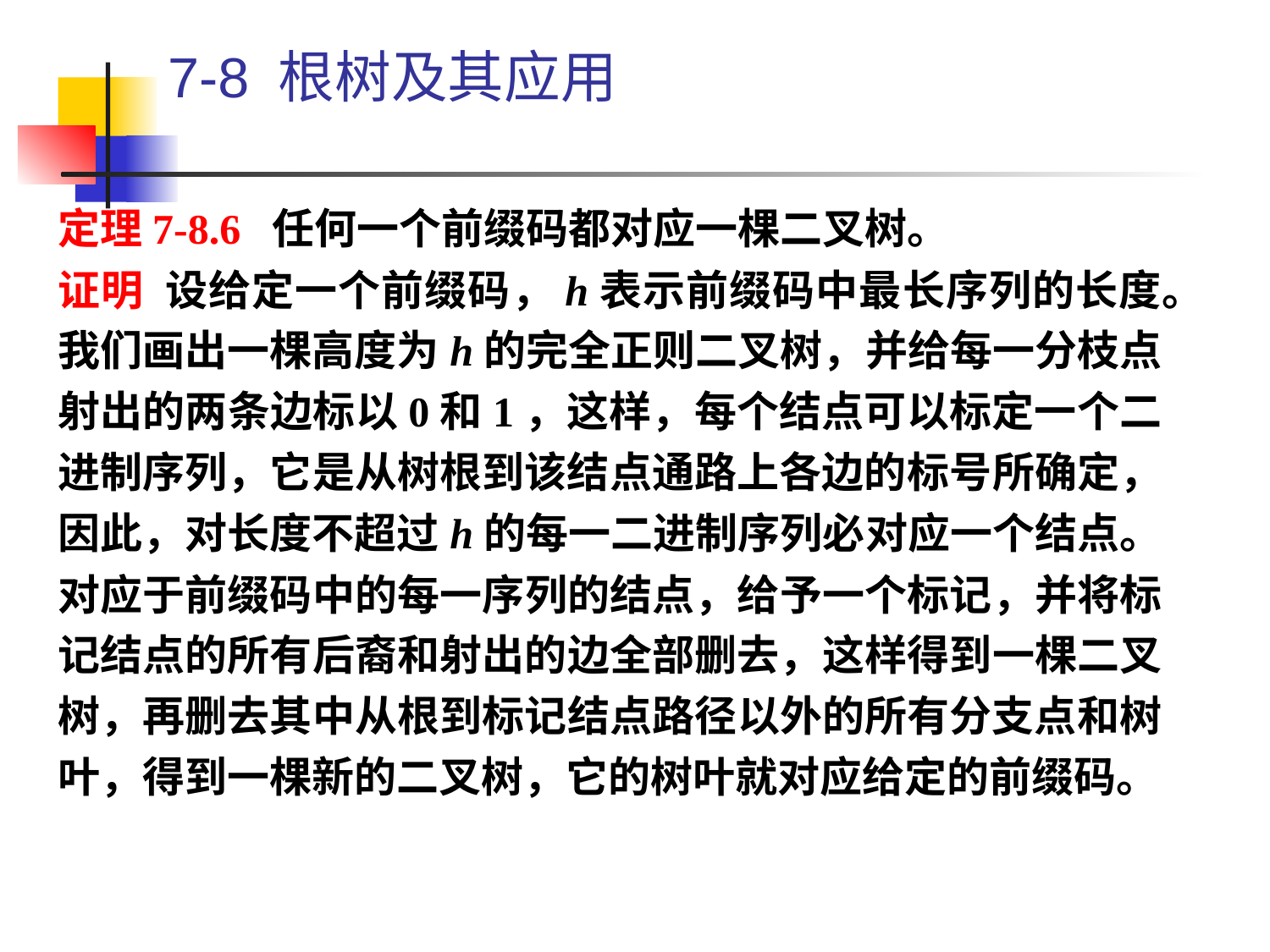

# 7-8 根树及其应用
定理7-8.6  任何一个前缀码都对应一棵二叉树。
证明  设给定一个前缀码，h表示前缀码中最长序列的长度。我们画出一棵高度为h的完全正则二叉树，并给每一分枝点射出的两条边标以0和1，这样，每个结点可以标定一个二进制序列，它是从树根到该结点通路上各边的标号所确定，因此，对长度不超过h的每一二进制序列必对应一个结点。对应于前缀码中的每一序列的结点，给予一个标记，并将标记结点的所有后裔和射出的边全部删去，这样得到一棵二叉树，再删去其中从根到标记结点路径以外的所有分支点和树叶，得到一棵新的二叉树，它的树叶就对应给定的前缀码。